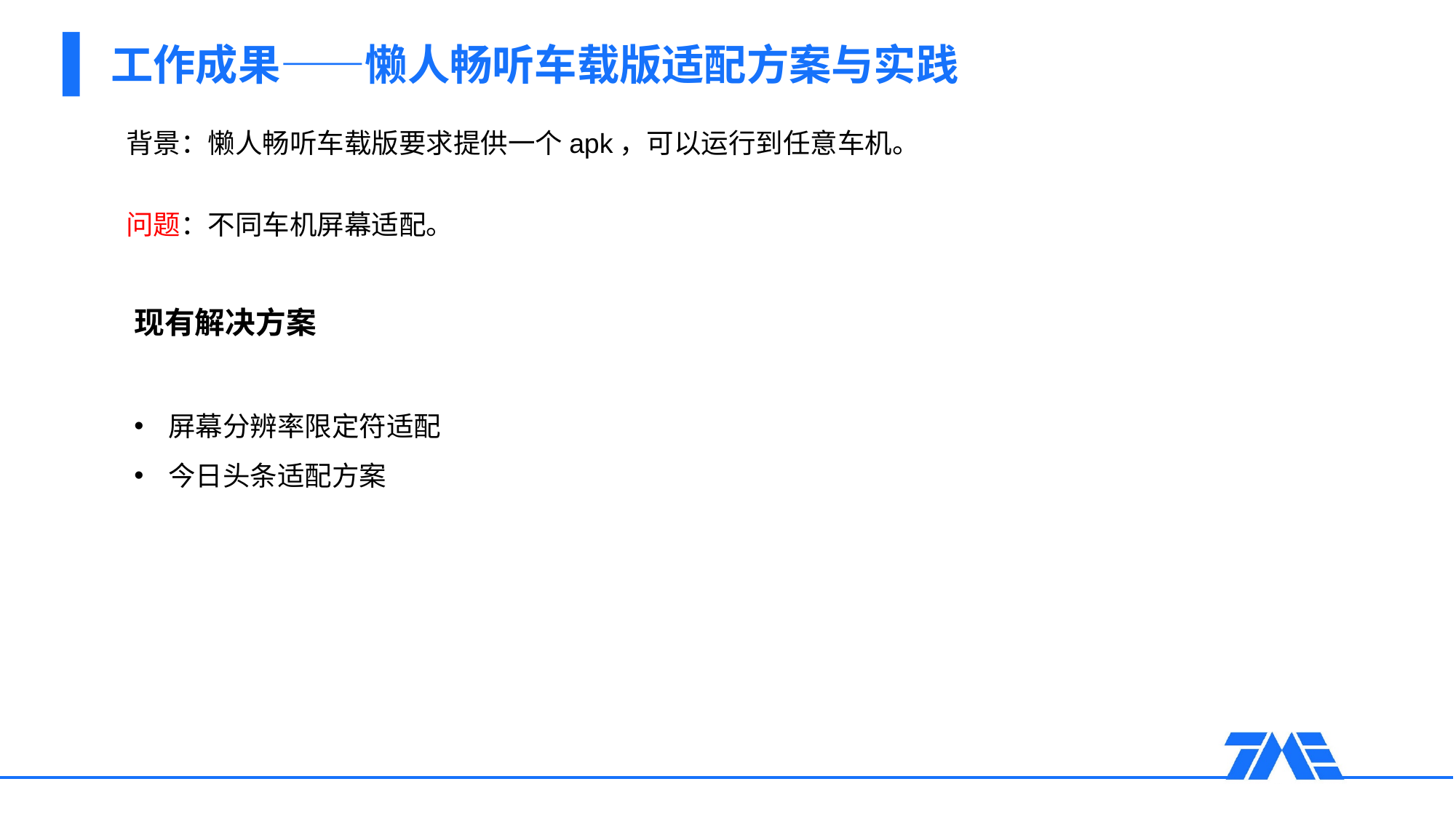

# 工作成果——懒人畅听车载版适配方案与实践
背景：懒人畅听车载版要求提供一个apk，可以运行到任意车机。
问题：不同车机屏幕适配。
现有解决方案
屏幕分辨率限定符适配
今日头条适配方案